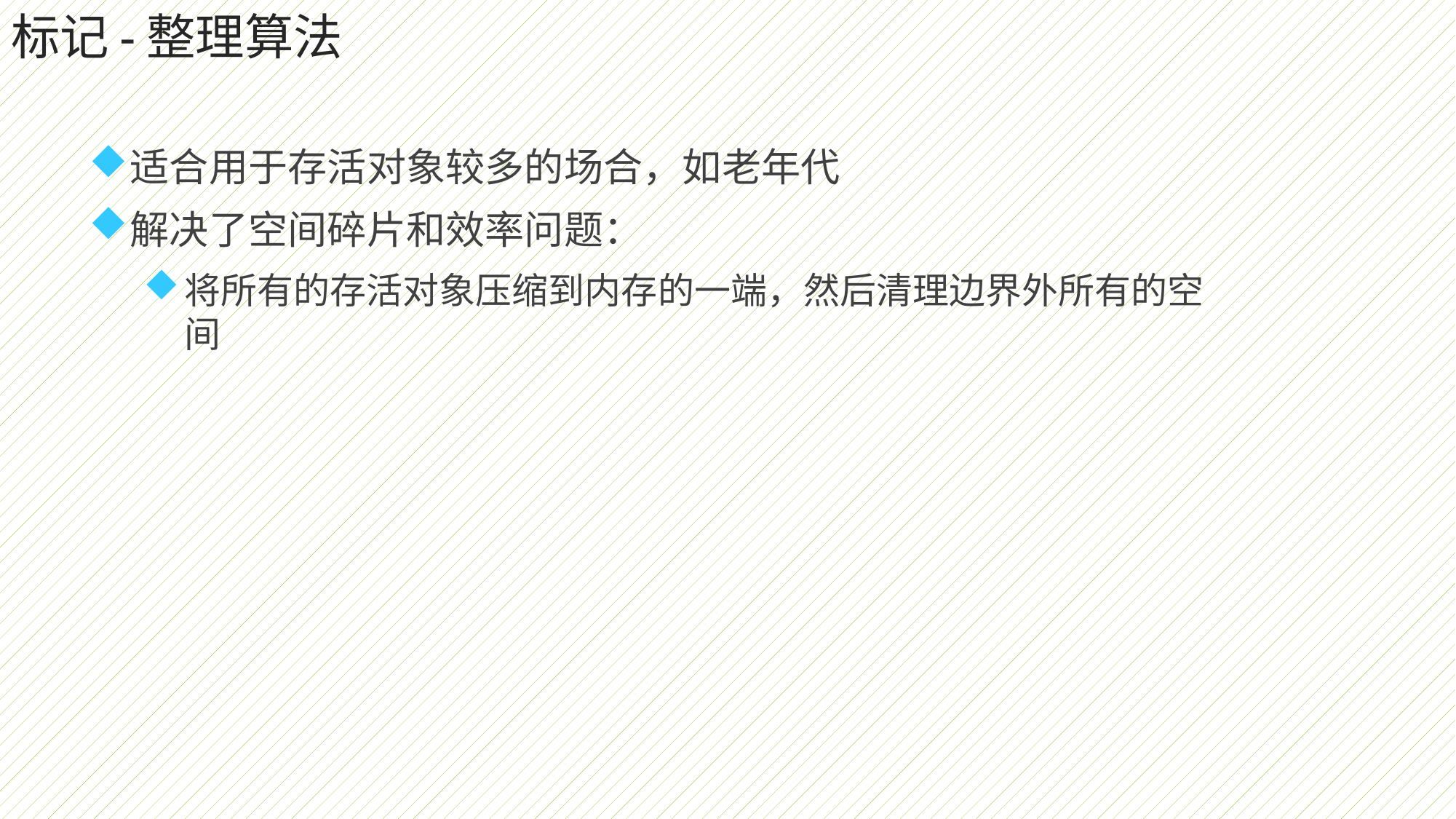

# 标记-整理算法
适合用于存活对象较多的场合，如老年代
解决了空间碎片和效率问题：
将所有的存活对象压缩到内存的一端，然后清理边界外所有的空间